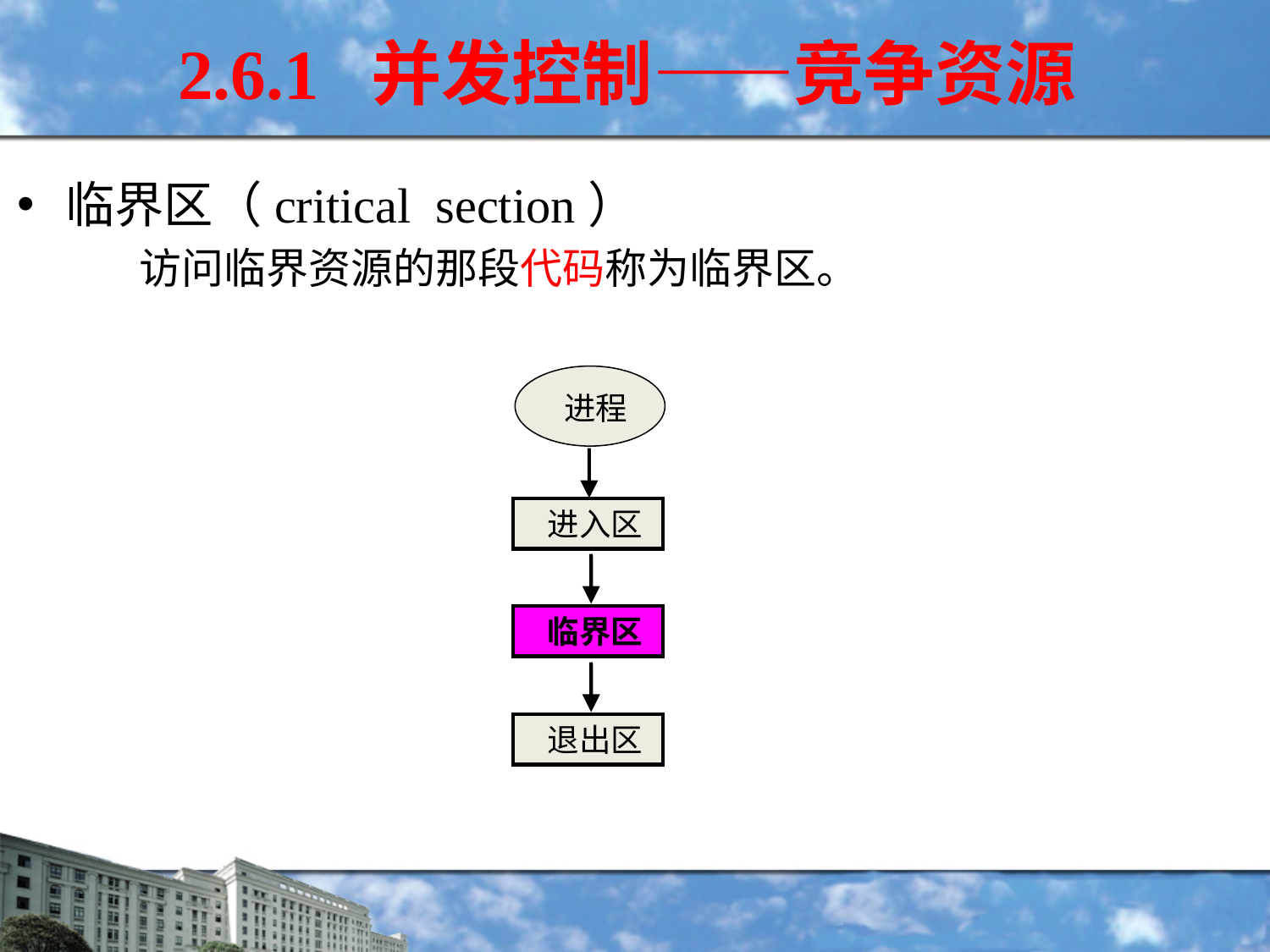

2.6.1  并发控制——竞争资源
临界区（critical  section）
     访问临界资源的那段代码称为临界区。

 进程

  进入区

  临界区

  退出区